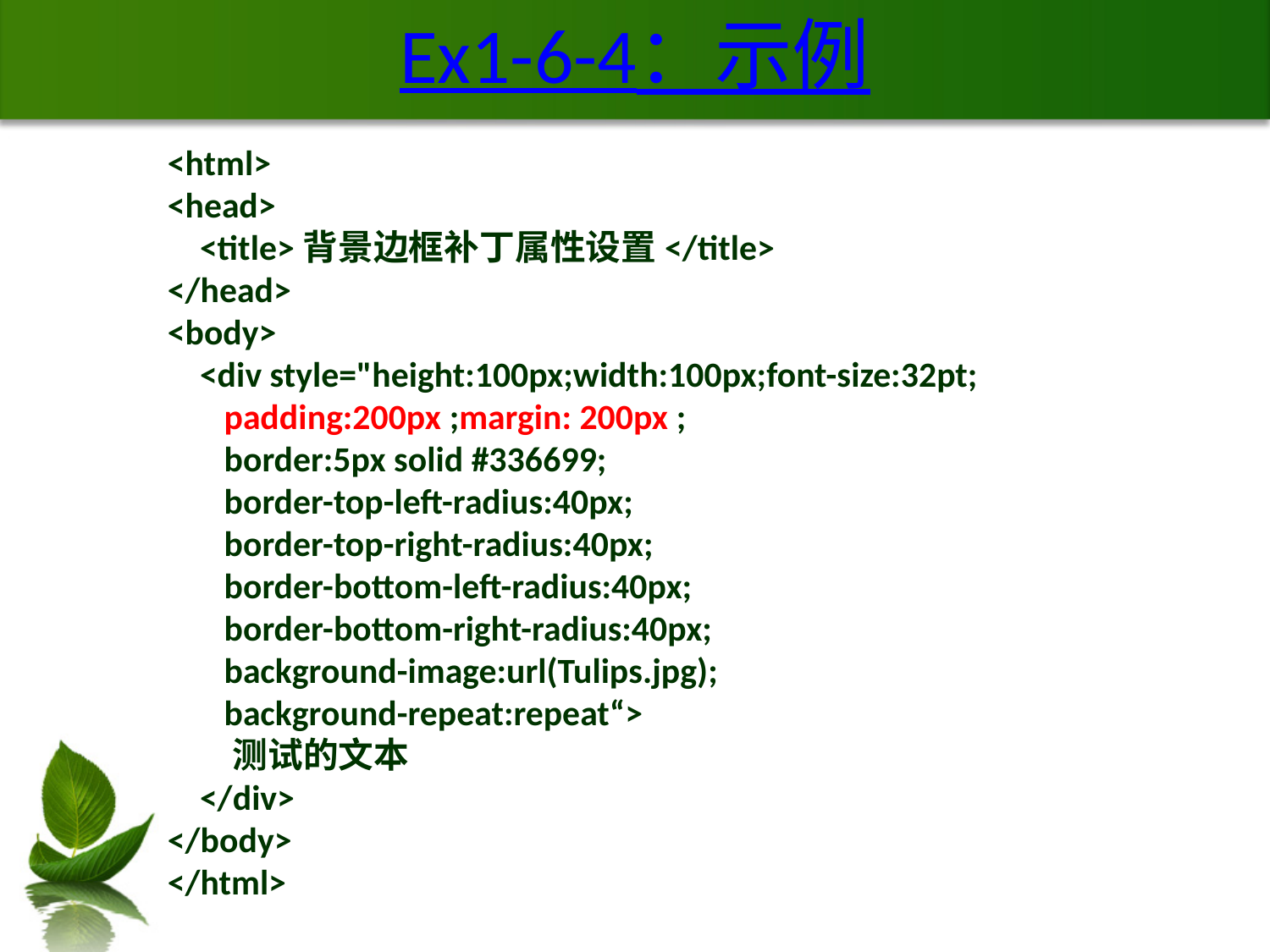

# Ex1-6-4：示例
<html>
<head>
    <title>背景边框补丁属性设置</title>
</head>
<body>
    <div style="height:100px;width:100px;font-size:32pt;
       padding:200px ;margin: 200px ;
       border:5px solid #336699;
       border-top-left-radius:40px;
       border-top-right-radius:40px;
       border-bottom-left-radius:40px;
       border-bottom-right-radius:40px;
       background-image:url(Tulips.jpg);
       background-repeat:repeat“>
       测试的文本
    </div>
</body>
</html>